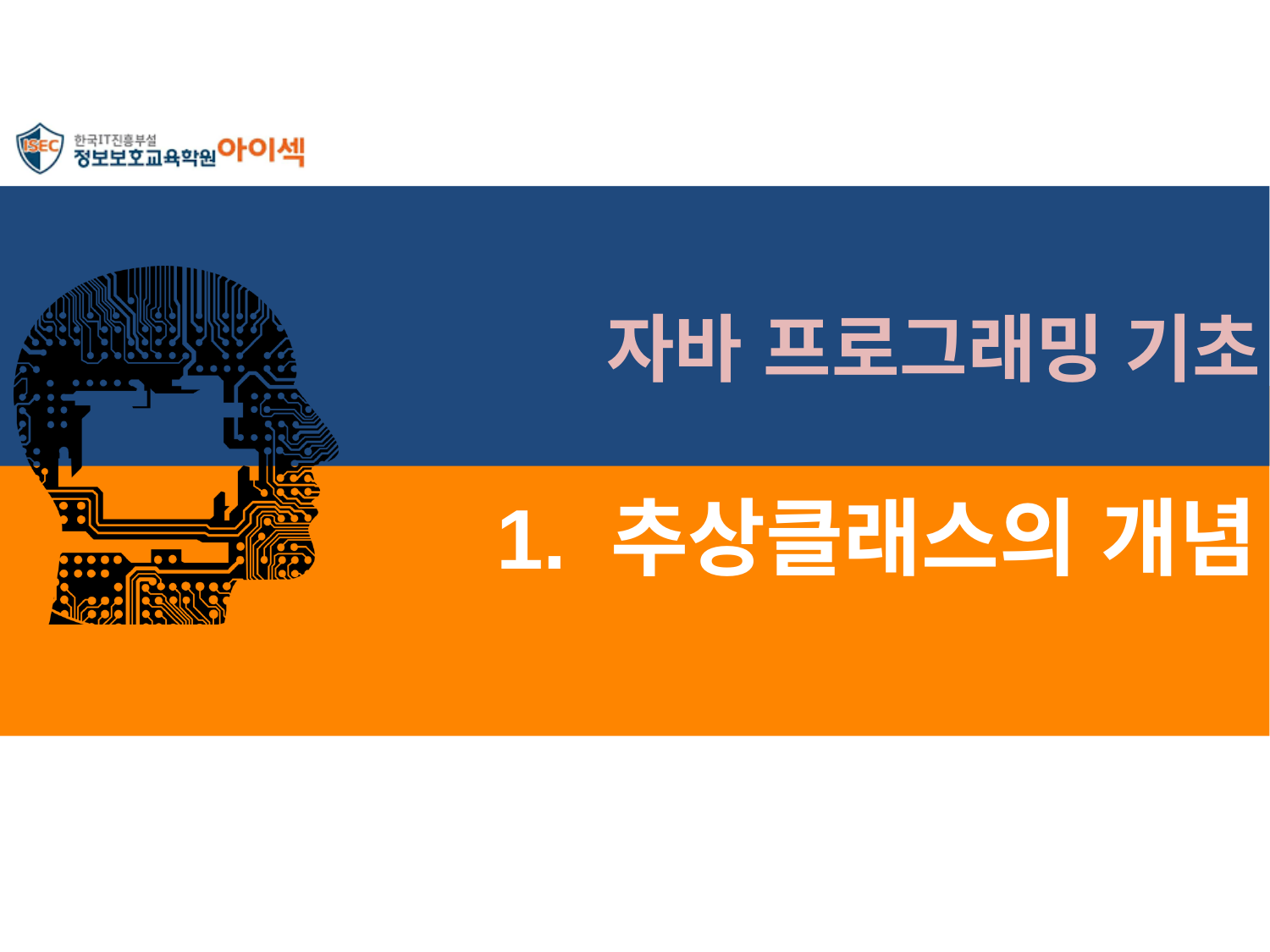

자바 프로그래밍 기초
# 1. 추상클래스의 개념